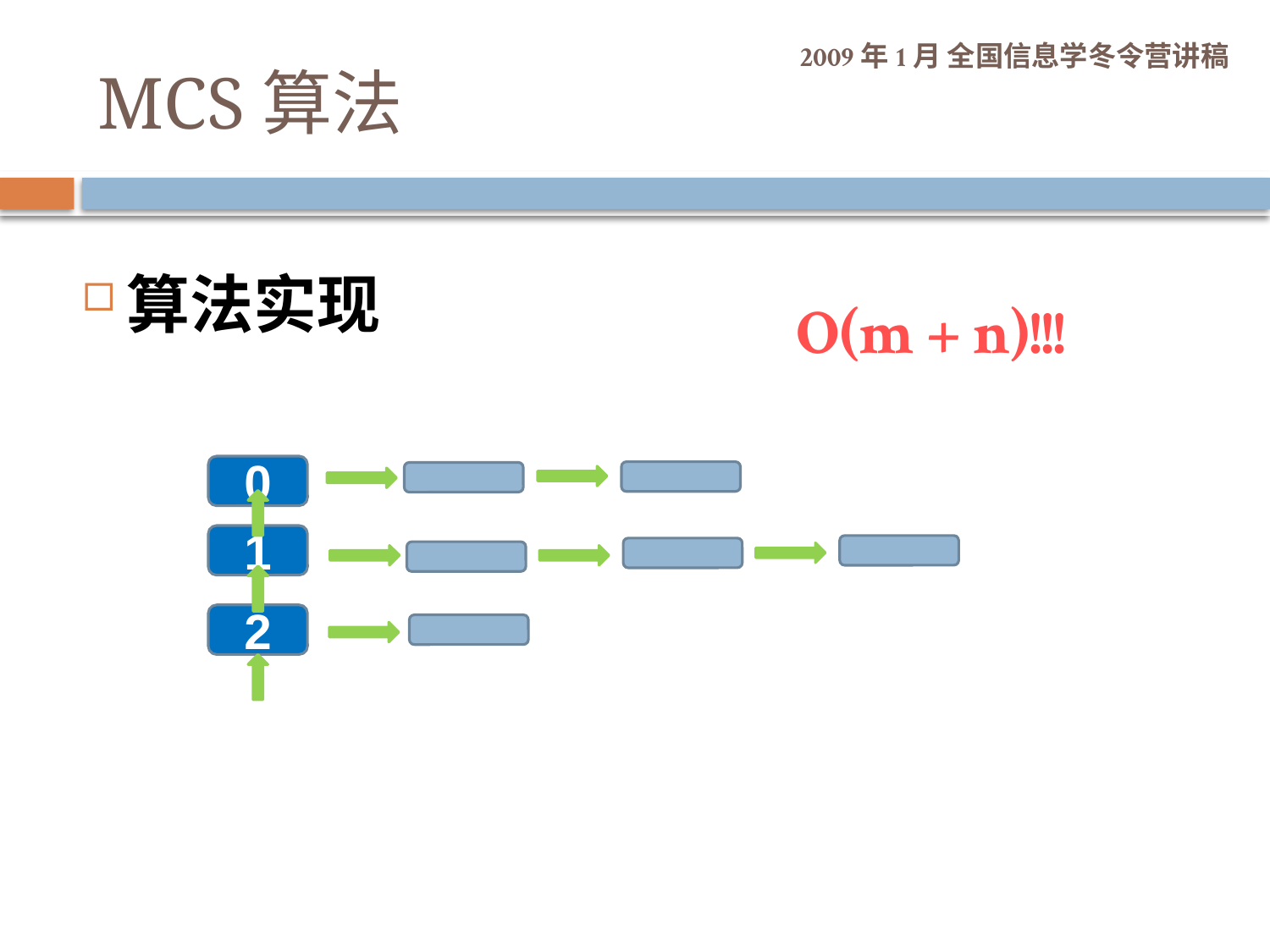

# MCS算法
算法实现

O(m + n)!!!
0

1

2